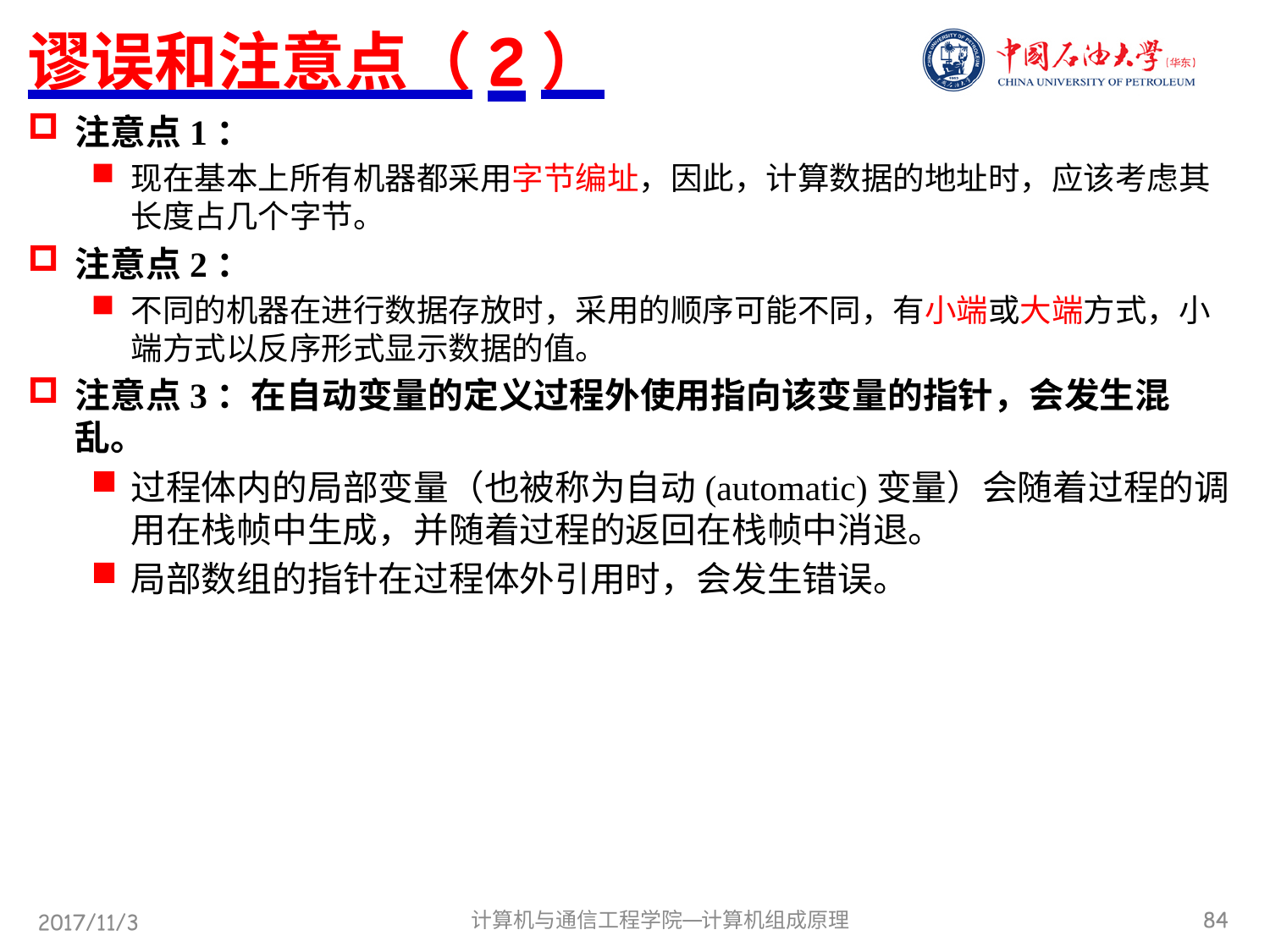

# 谬误和注意点（2）
注意点1：
现在基本上所有机器都采用字节编址，因此，计算数据的地址时，应该考虑其长度占几个字节。
注意点2：
不同的机器在进行数据存放时，采用的顺序可能不同，有小端或大端方式，小端方式以反序形式显示数据的值。
注意点3：在自动变量的定义过程外使用指向该变量的指针，会发生混乱。
过程体内的局部变量（也被称为自动(automatic)变量）会随着过程的调用在栈帧中生成，并随着过程的返回在栈帧中消退。
局部数组的指针在过程体外引用时，会发生错误。

计算机与通信工程学院—计算机组成原理
84
2017/11/3